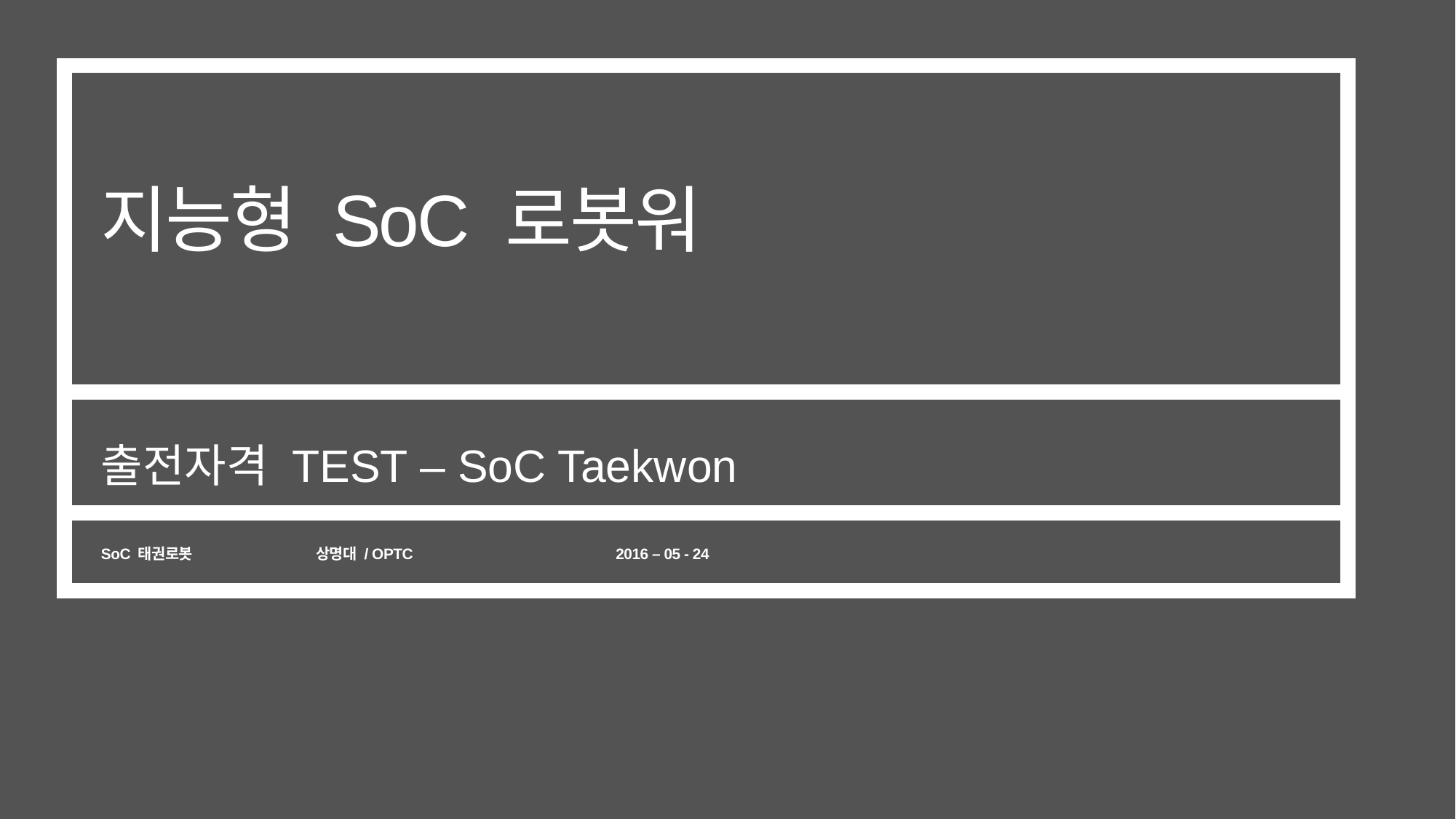

# 지능형 SoC 로봇워

출전자격 TEST – SoC Taekwon

SoC 태권로봇
상명대 / OPTC
2016 – 05 - 24